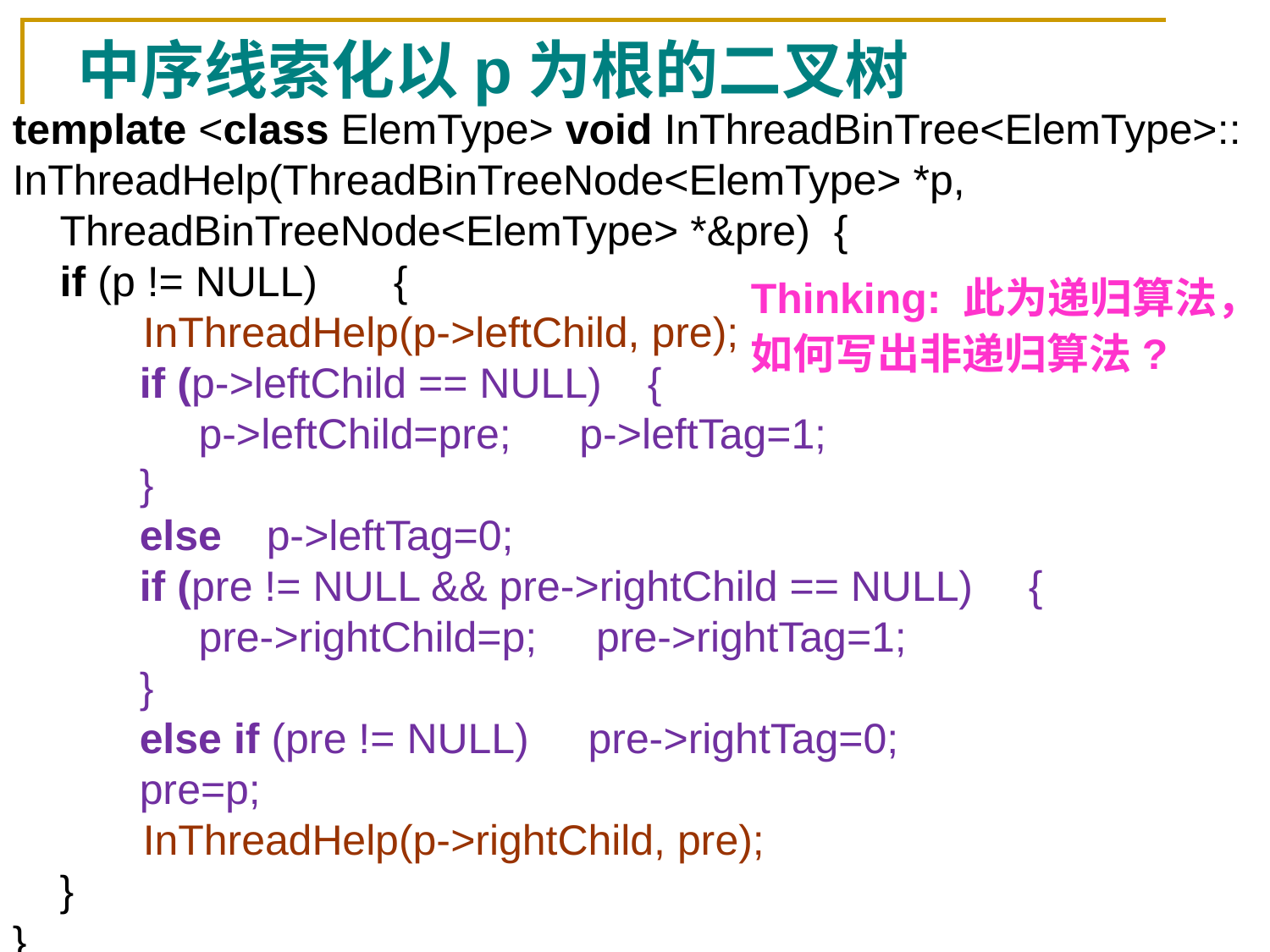

# 中序线索化以p为根的二叉树
template <class ElemType> void InThreadBinTree<ElemType>::
InThreadHelp(ThreadBinTreeNode<ElemType> *p,
    ThreadBinTreeNode<ElemType> *&pre)  {
    if (p != NULL)	{
           InThreadHelp(p->leftChild, pre);
	if (p->leftChild == NULL)	{
	     p->leftChild=pre;	     p->leftTag=1;
	}
	else	p->leftTag=0;
	if (pre != NULL && pre->rightChild == NULL)	{
	     pre->rightChild=p;     pre->rightTag=1;			}
  	else if (pre != NULL)     pre->rightTag=0;
	pre=p;
           InThreadHelp(p->rightChild, pre);
    }
}

	Thinking: 此为递归算法，如何写出非递归算法?